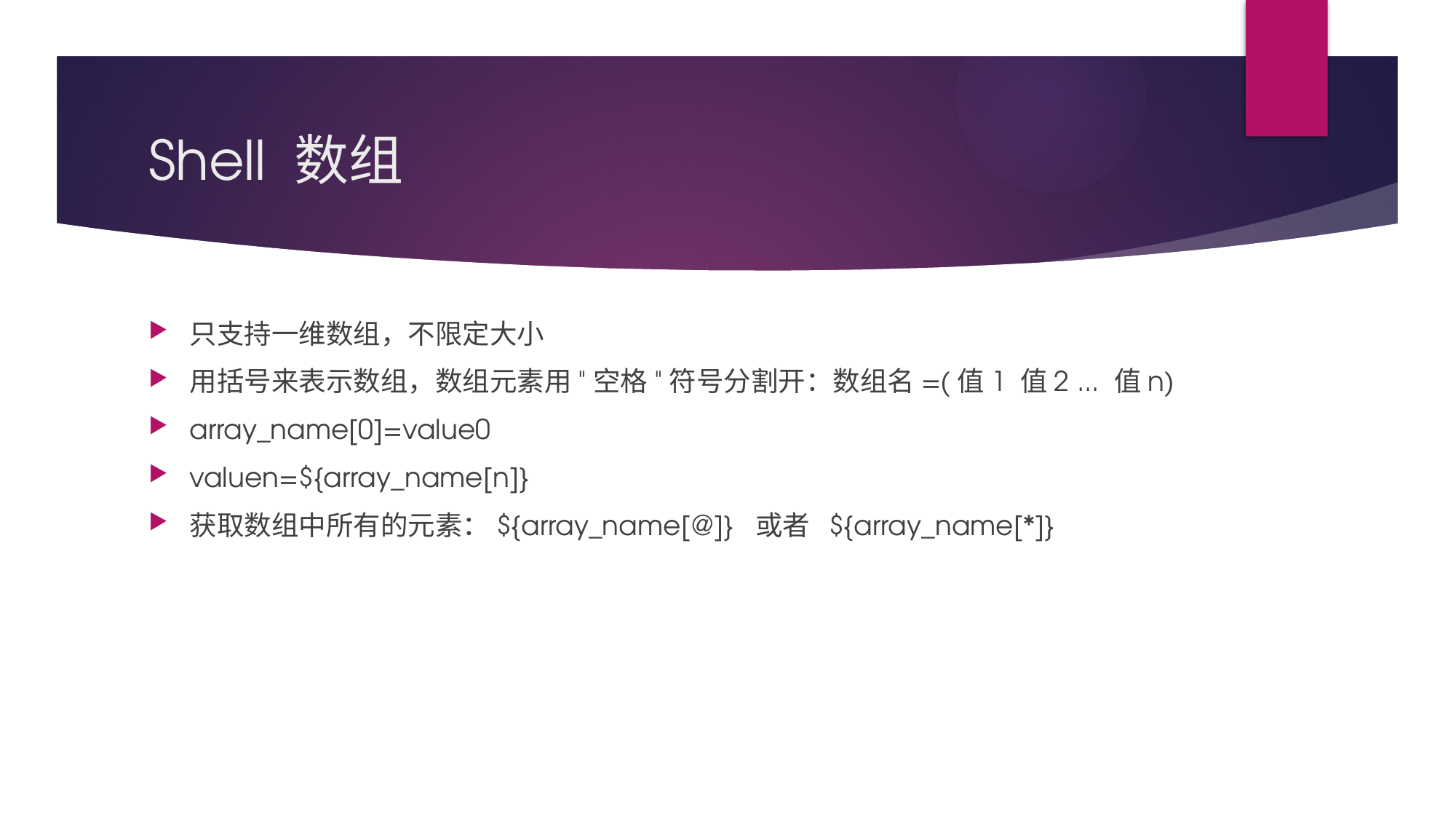

# Shell 数组
只支持一维数组，不限定大小
用括号来表示数组，数组元素用"空格"符号分割开：数组名=(值1 值2 ... 值n)
array_name[0]=value0
valuen=${array_name[n]}
获取数组中所有的元素：${array_name[@]}  或者  ${array_name[*]}